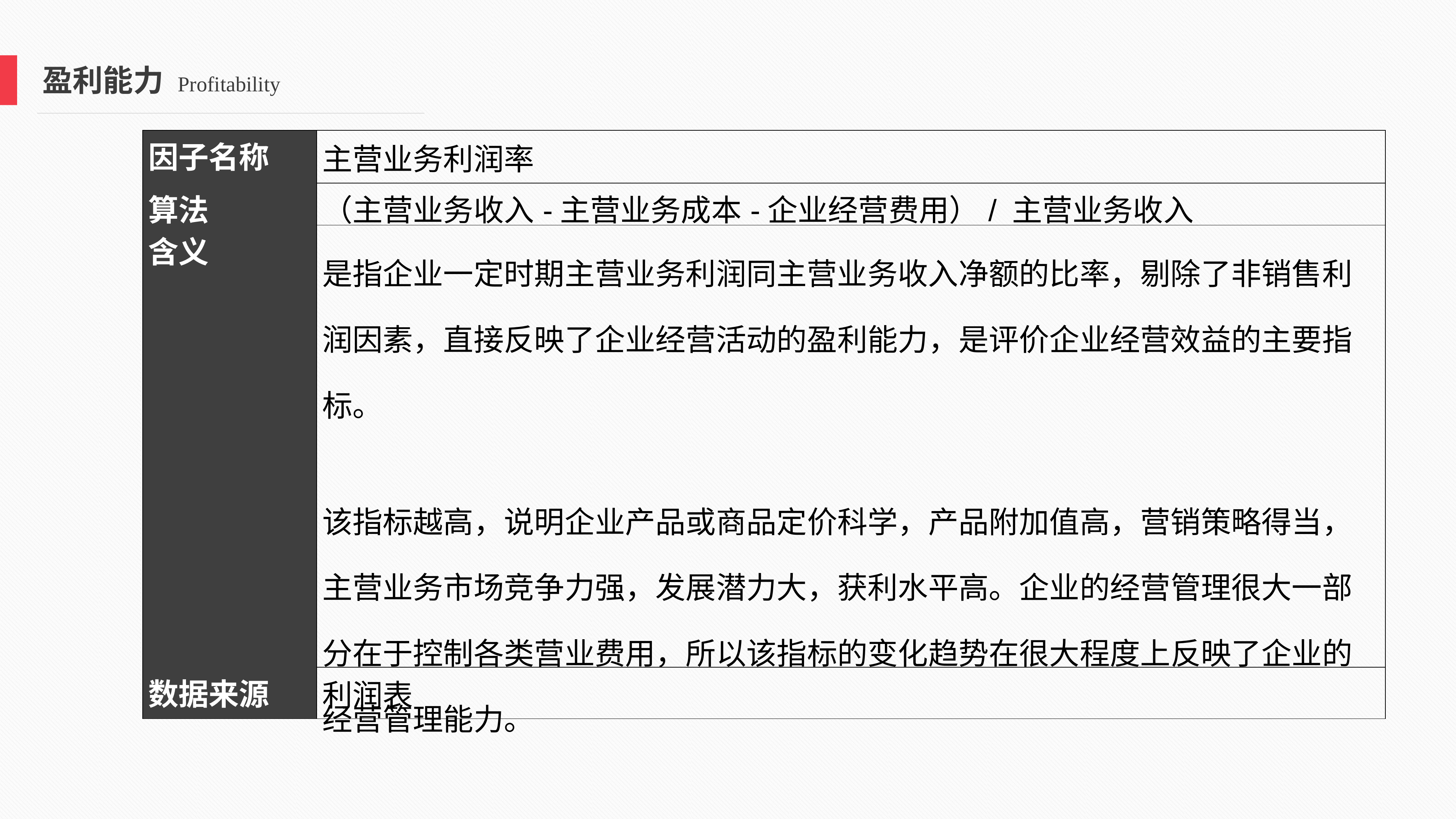

盈利能力 Profitability
| 因子名称 | 主营业务利润率 |
| --- | --- |
| 算法 | （主营业务收入-主营业务成本-企业经营费用）/ 主营业务收入 |
| 含义 | 是指企业一定时期主营业务利润同主营业务收入净额的比率，剔除了非销售利润因素，直接反映了企业经营活动的盈利能力，是评价企业经营效益的主要指标。 该指标越高，说明企业产品或商品定价科学，产品附加值高，营销策略得当，主营业务市场竞争力强，发展潜力大，获利水平高。企业的经营管理很大一部分在于控制各类营业费用，所以该指标的变化趋势在很大程度上反映了企业的经营管理能力。 |
| 数据来源 | 利润表 |